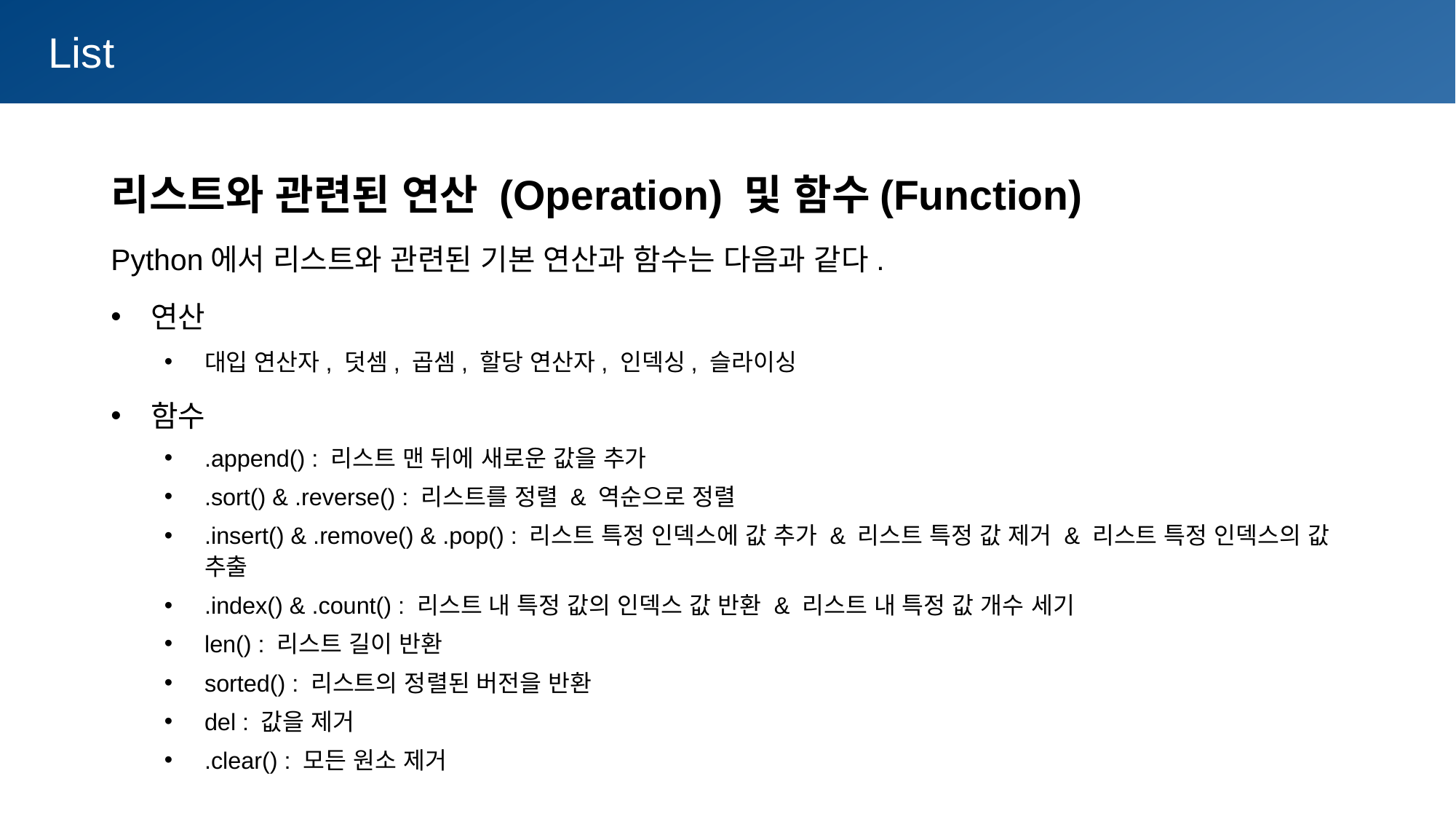

List
리스트와 관련된 연산 (Operation) 및 함수(Function)
Python에서 리스트와 관련된 기본 연산과 함수는 다음과 같다.
연산
대입 연산자, 덧셈, 곱셈, 할당 연산자, 인덱싱, 슬라이싱
함수
.append() : 리스트 맨 뒤에 새로운 값을 추가
.sort() & .reverse() : 리스트를 정렬 & 역순으로 정렬
.insert() & .remove() & .pop() : 리스트 특정 인덱스에 값 추가 & 리스트 특정 값 제거 & 리스트 특정 인덱스의 값 추출
.index() & .count() : 리스트 내 특정 값의 인덱스 값 반환 & 리스트 내 특정 값 개수 세기
len() : 리스트 길이 반환
sorted() : 리스트의 정렬된 버전을 반환
del : 값을 제거
.clear() : 모든 원소 제거